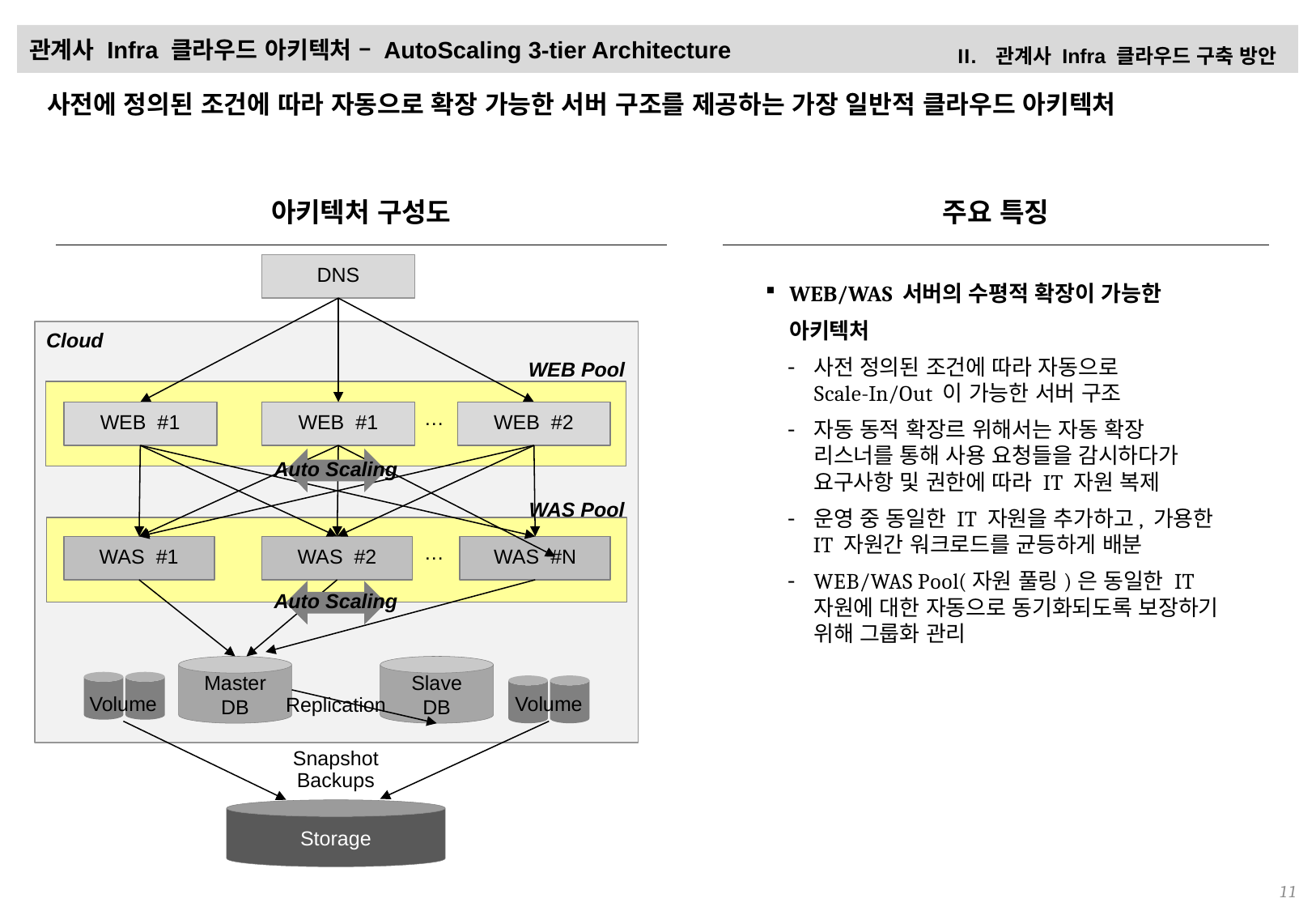

# 관계사 Infra 클라우드 아키텍처 – AutoScaling 3-tier Architecture
관계사 Infra 클라우드 구축 방안
사전에 정의된 조건에 따라 자동으로 확장 가능한 서버 구조를 제공하는 가장 일반적 클라우드 아키텍처
아키텍처 구성도
주요 특징
DNS
WEB/WAS 서버의 수평적 확장이 가능한 아키텍처
사전 정의된 조건에 따라 자동으로 Scale-In/Out 이 가능한 서버 구조
자동 동적 확장르 위해서는 자동 확장 리스너를 통해 사용 요청들을 감시하다가 요구사항 및 권한에 따라 IT 자원 복제
운영 중 동일한 IT 자원을 추가하고, 가용한 IT 자원간 워크로드를 균등하게 배분
WEB/WAS Pool(자원 풀링)은 동일한 IT 자원에 대한 자동으로 동기화되도록 보장하기 위해 그룹화 관리
Cloud
WEB Pool

WEB  #1
WEB  #1
…
WEB  #2

Auto Scaling
WAS Pool

WAS  #1
WAS  #2
WAS  #N
…

Auto Scaling
Master
DB
Slave
DB

Volume
Volume
Replication
Snapshot
Backups
Storage